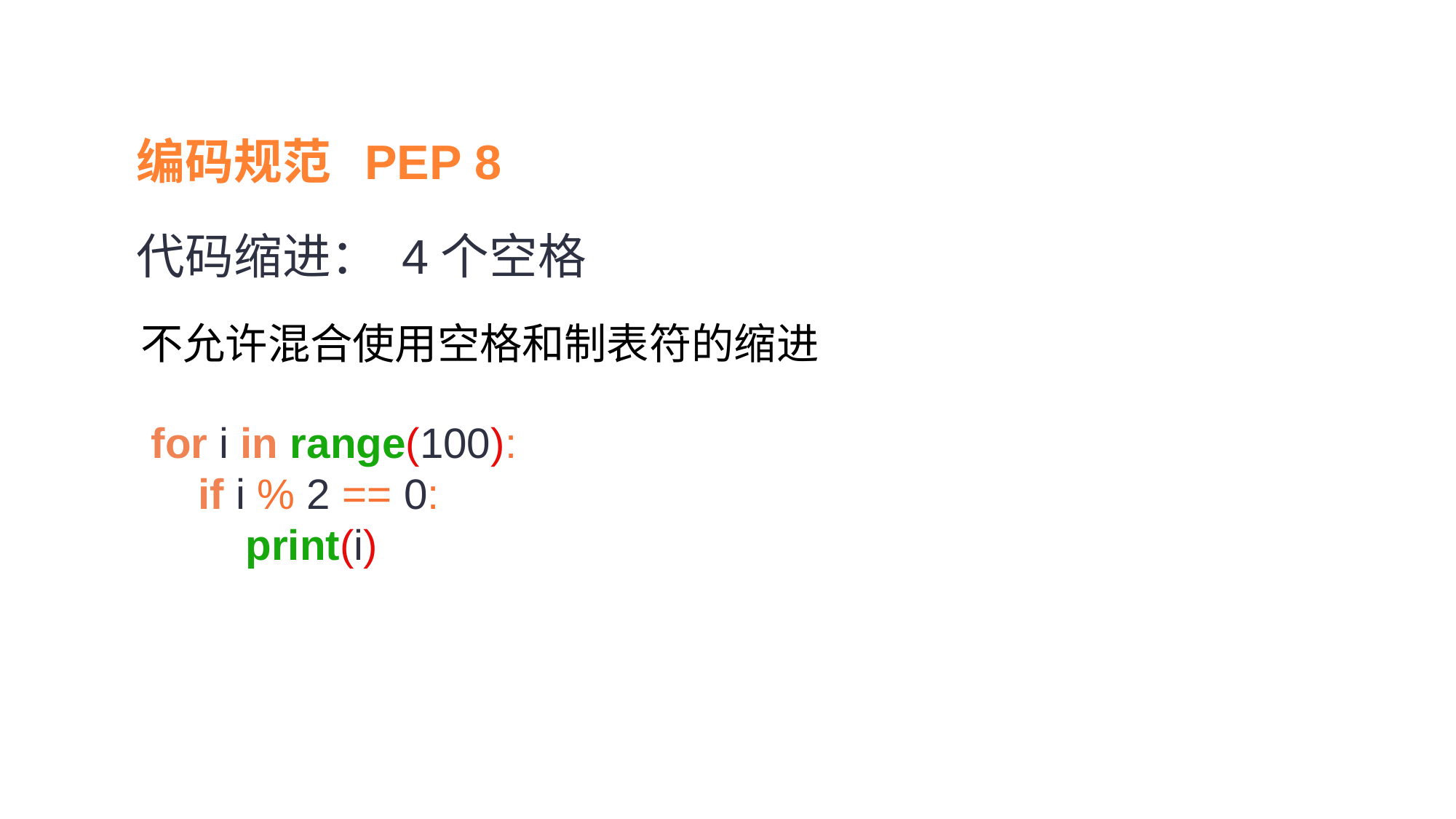

编码规范  PEP 8
代码缩进： 4个空格
不允许混合使用空格和制表符的缩进
for i in range(100):
    if i % 2 == 0:
        print(i)